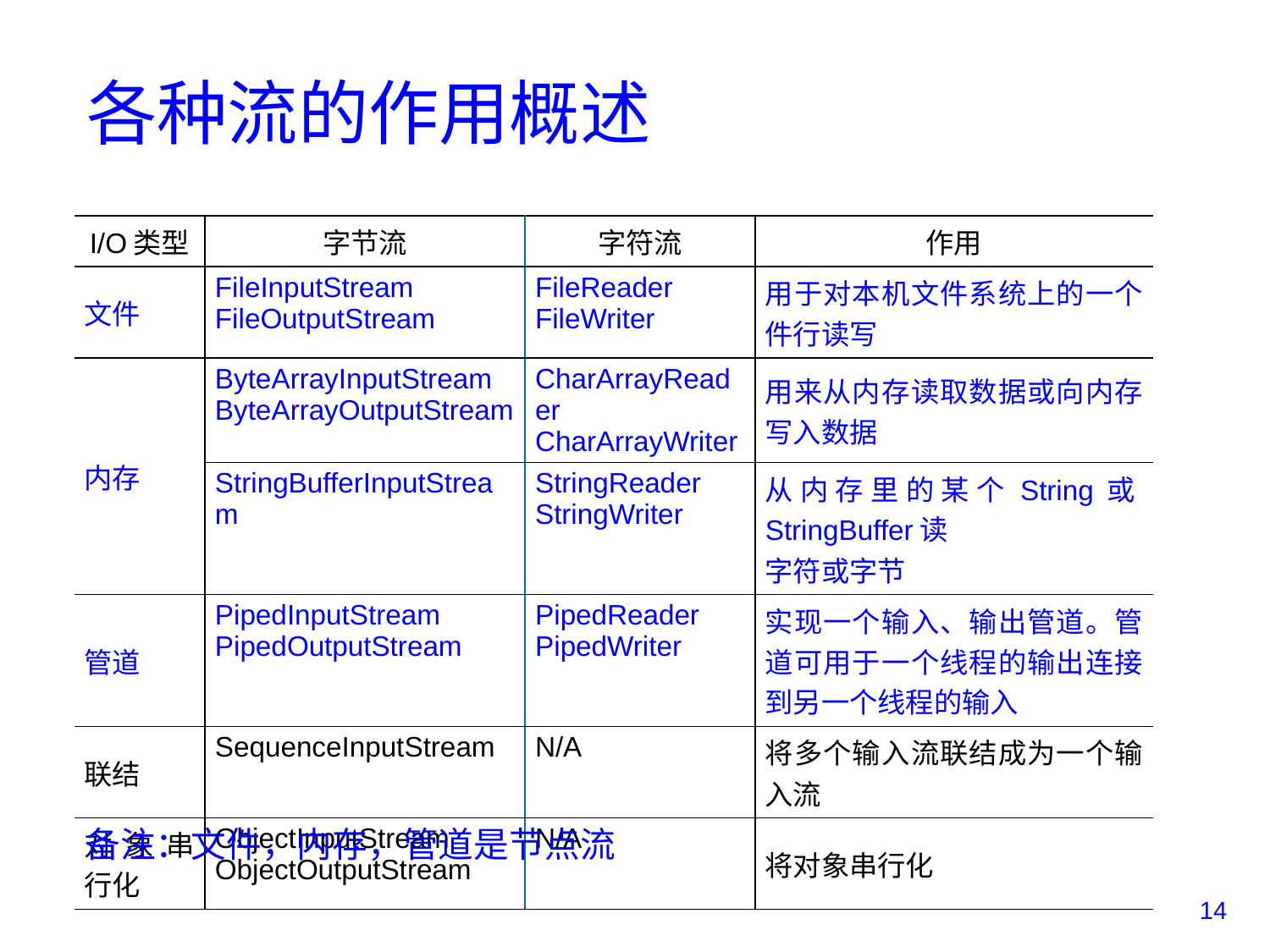

# 各种流的作用概述
| I/O类型 | 字节流 | 字符流 | 作用 |
| --- | --- | --- | --- |
| 文件 | FileInputStream FileOutputStream | FileReader FileWriter | 用于对本机文件系统上的一个件行读写 |
| 内存 | ByteArrayInputStream ByteArrayOutputStream | CharArrayReader CharArrayWriter | 用来从内存读取数据或向内存写入数据 |
|  | StringBufferInputStream | StringReader StringWriter | 从内存里的某个String或StringBuffer读 字符或字节 |
| 管道 | PipedInputStream PipedOutputStream | PipedReader PipedWriter | 实现一个输入、输出管道。管道可用于一个线程的输出连接到另一个线程的输入 |
| 联结 | SequenceInputStream | N/A | 将多个输入流联结成为一个输入流 |
| 对象串行化 | ObjectInputStream ObjectOutputStream | N/A | 将对象串行化 |
备注：文件，内存，管道是节点流
14